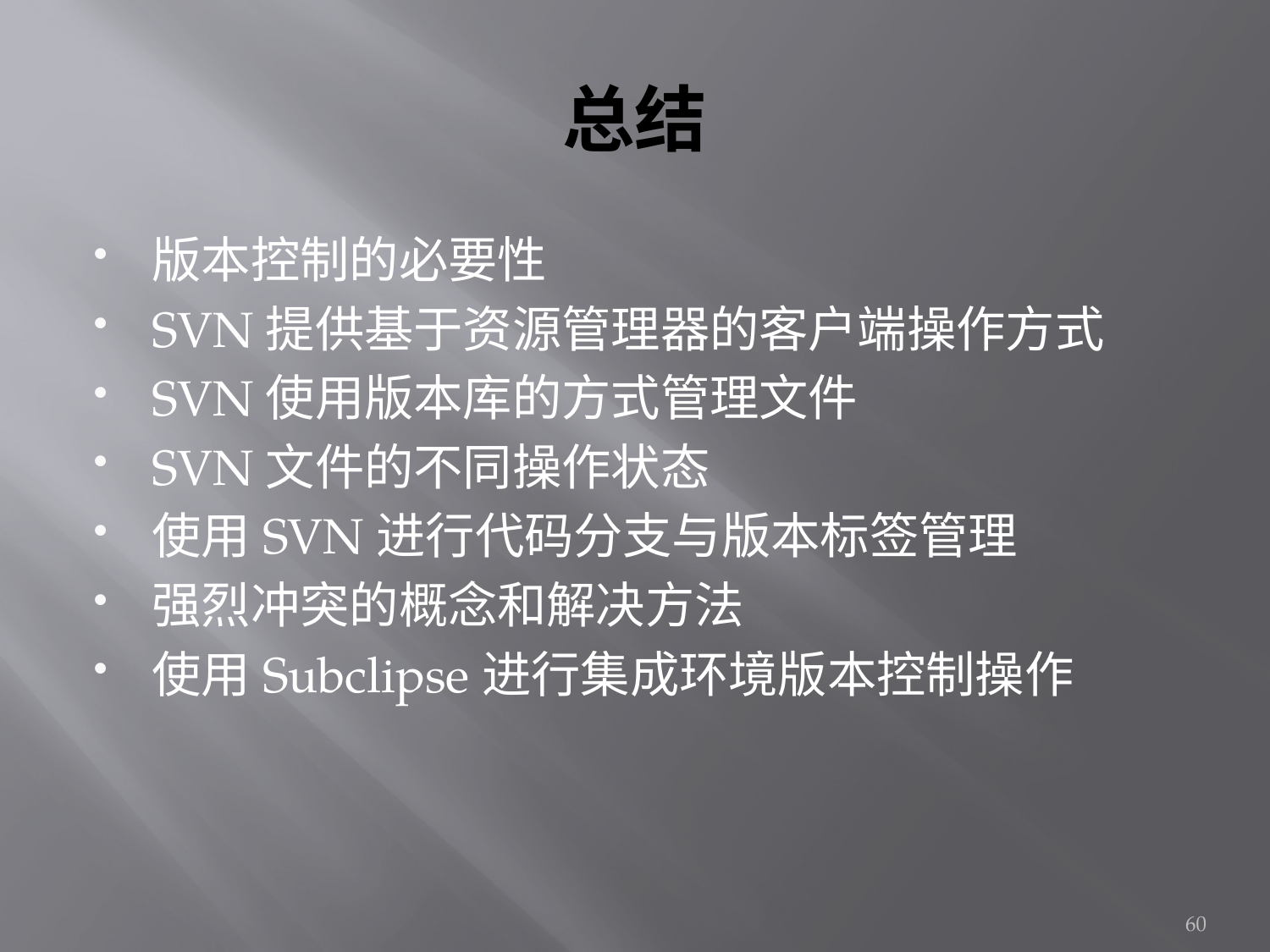

# 总结
版本控制的必要性
SVN提供基于资源管理器的客户端操作方式
SVN使用版本库的方式管理文件
SVN文件的不同操作状态
使用SVN进行代码分支与版本标签管理
强烈冲突的概念和解决方法
使用Subclipse进行集成环境版本控制操作
60